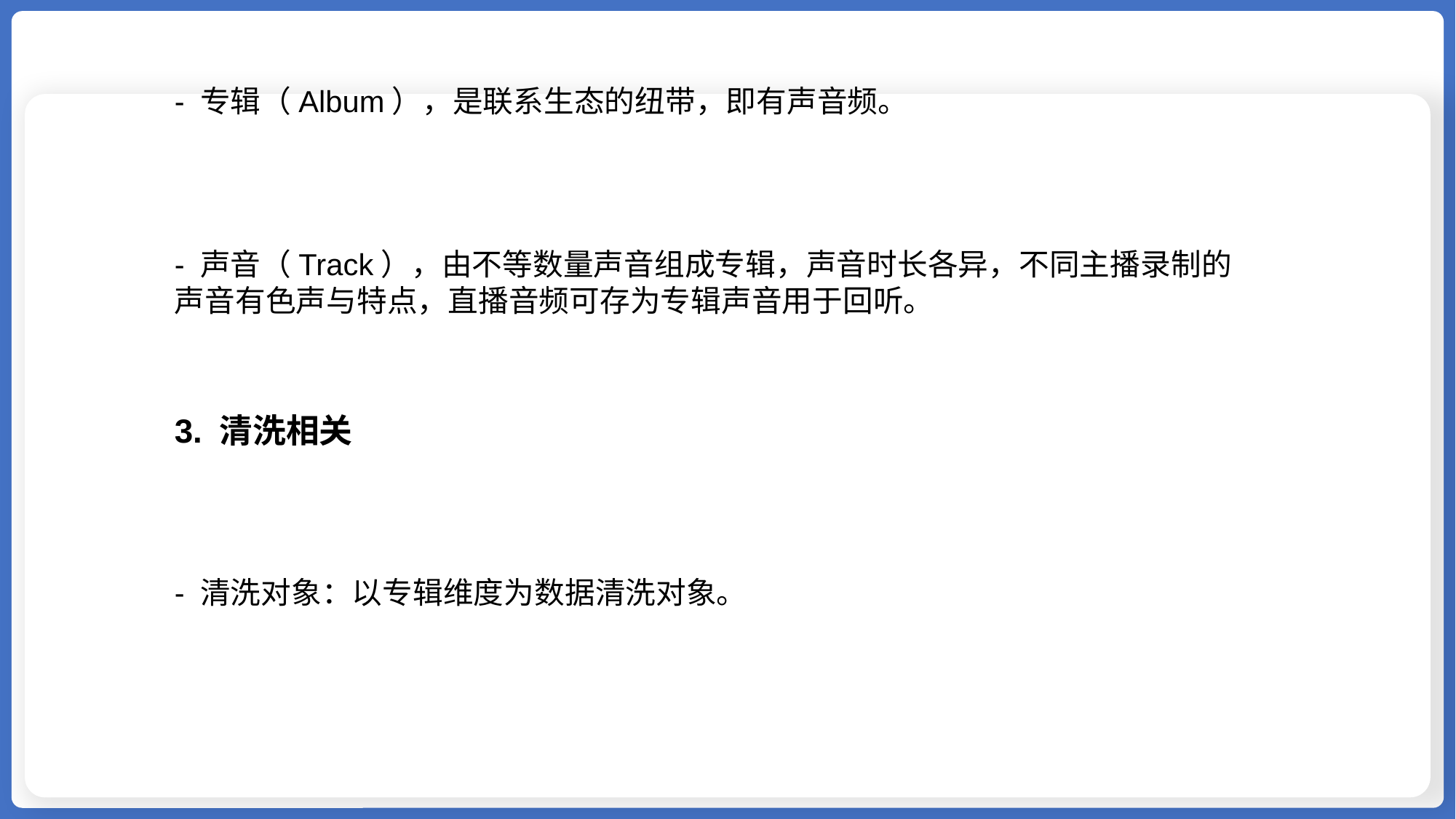

- 专辑（Album），是联系生态的纽带，即有声音频。

- 声音（Track），由不等数量声音组成专辑，声音时长各异，不同主播录制的声音有色声与特点，直播音频可存为专辑声音用于回听。
3. 清洗相关
- 清洗对象：以专辑维度为数据清洗对象。